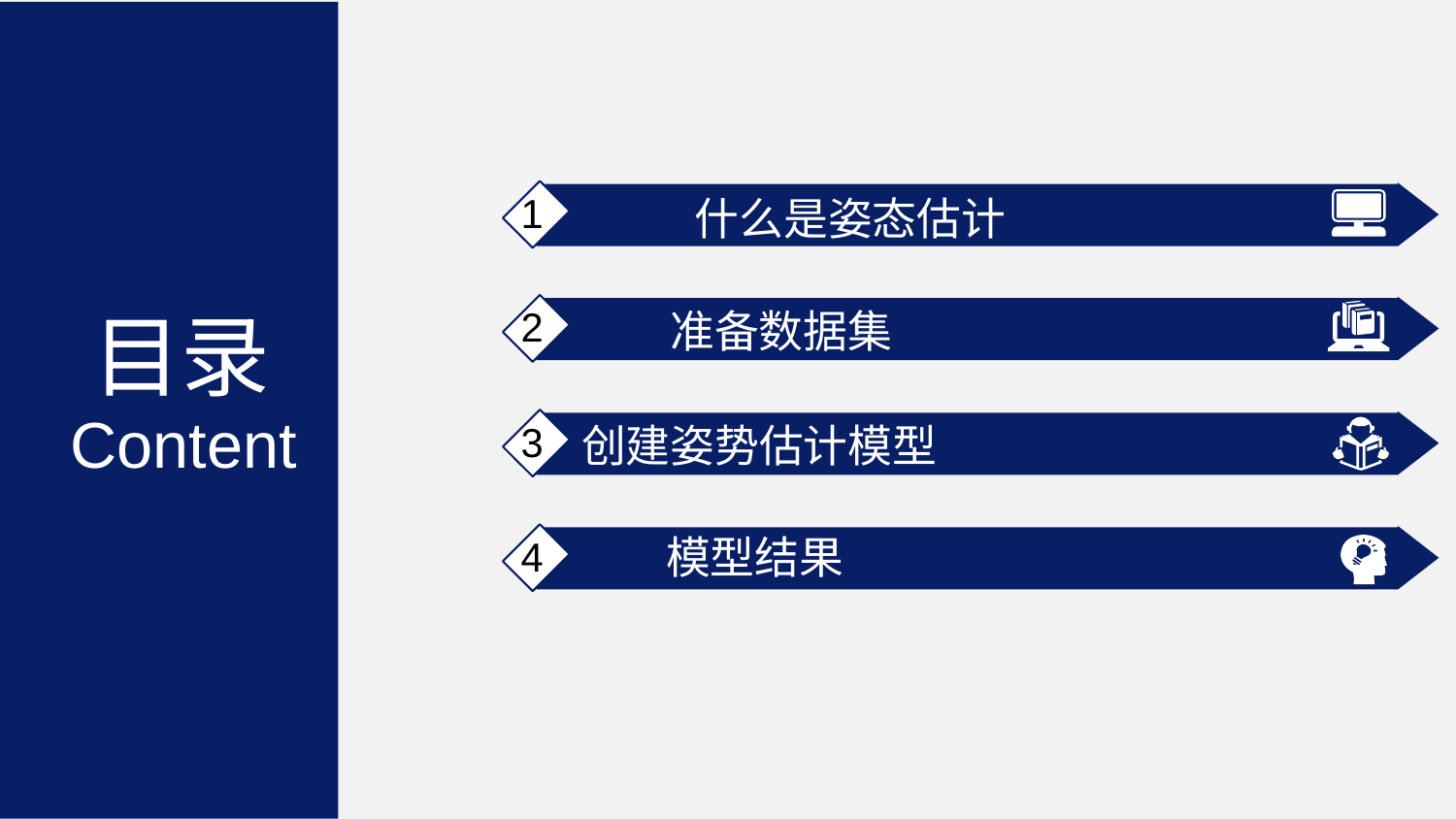

1

什么是姿态估计

目录
2

准备数据集

Content
3

  创建姿势估计模型

模型结果
4